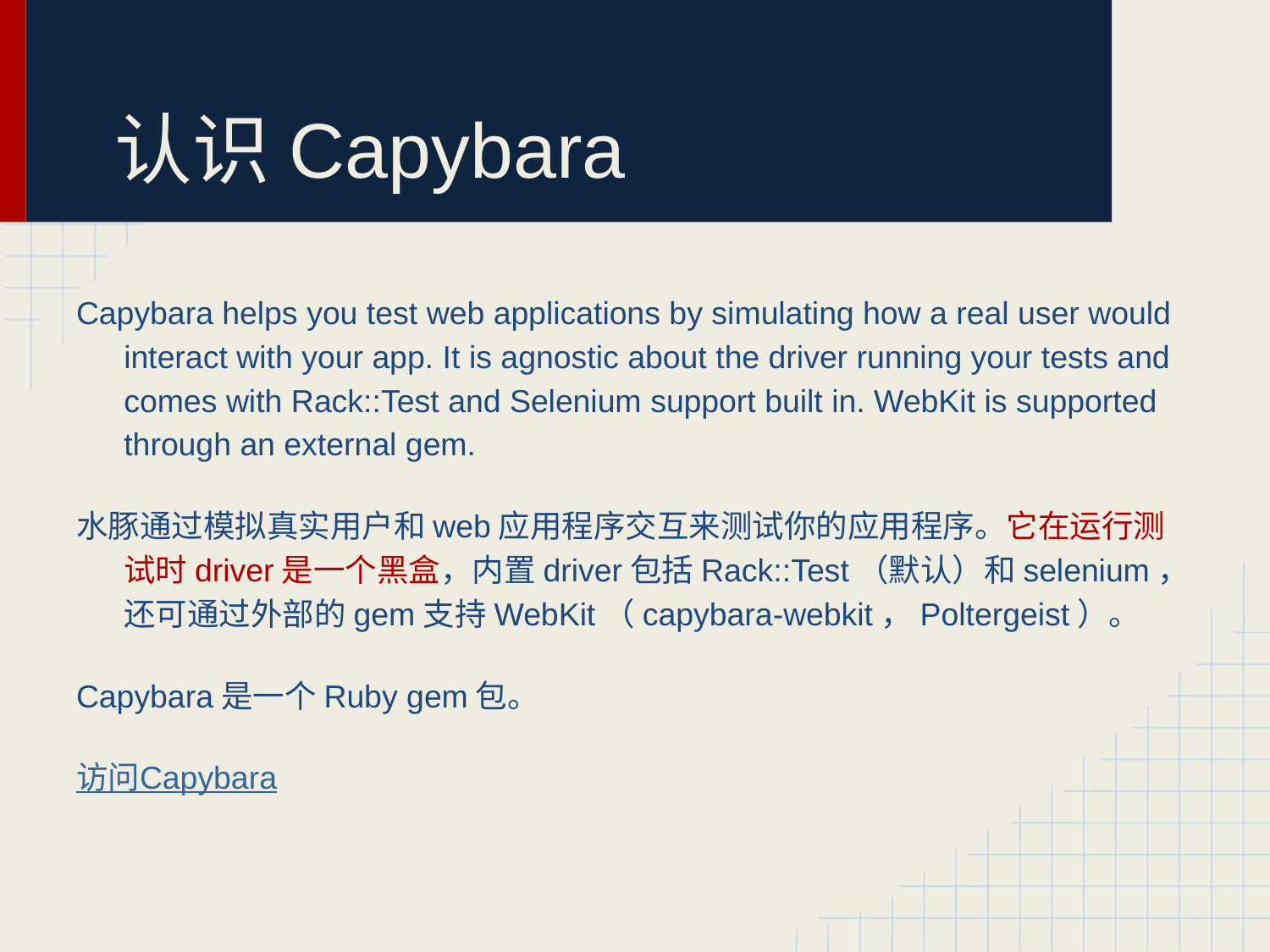

# 认识Capybara

Capybara helps you test web applications by simulating how a real user would interact with your app. It is agnostic about the driver running your tests and comes with Rack::Test and Selenium support built in. WebKit is supported through an external gem.

水豚通过模拟真实用户和web应用程序交互来测试你的应用程序。它在运行测试时driver是一个黑盒，内置driver包括Rack::Test（默认）和selenium，还可通过外部的gem支持WebKit（capybara-webkit，Poltergeist）。

Capybara是一个Ruby gem包。

访问Capybara